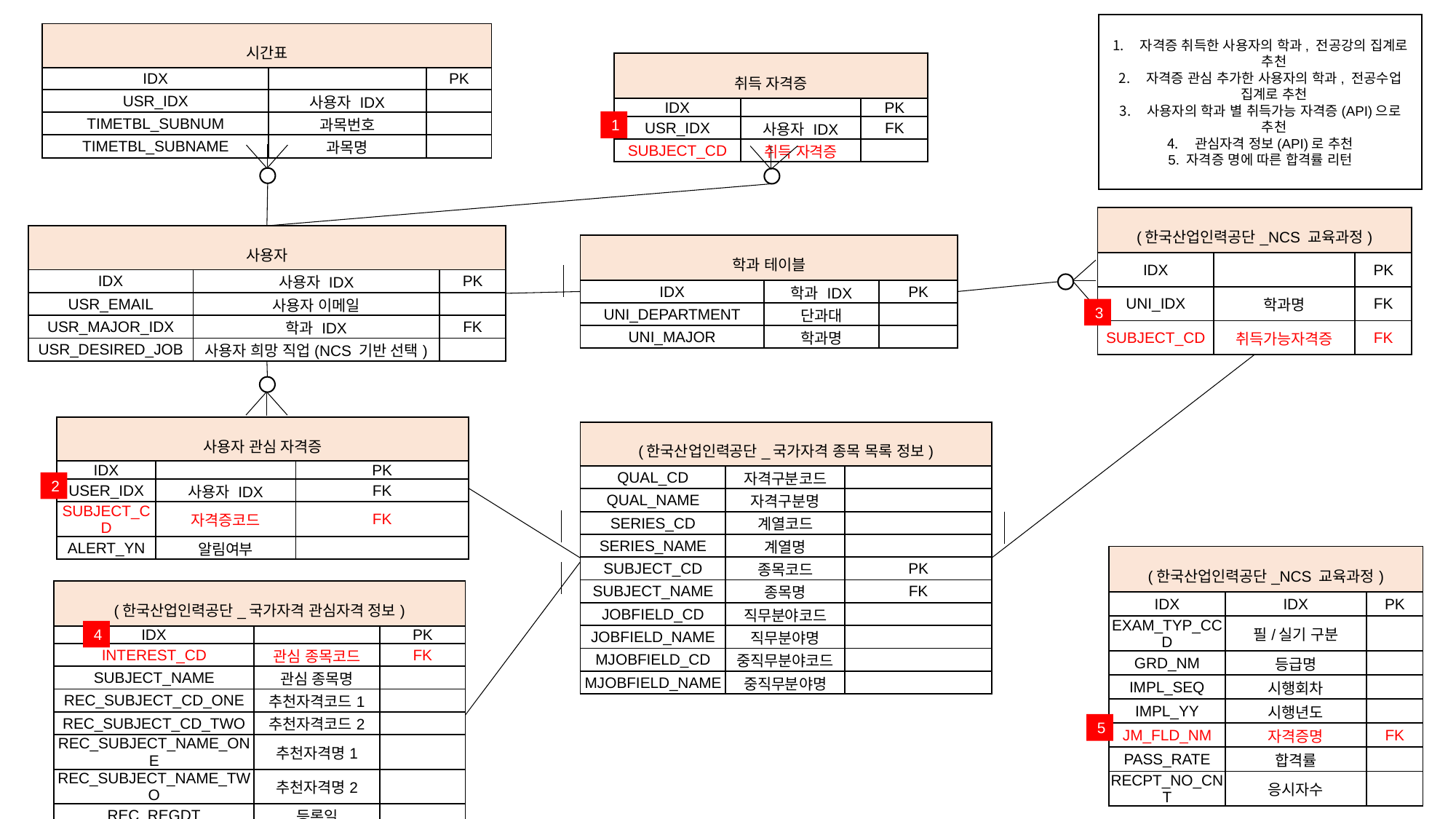

자격증 취득한 사용자의 학과, 전공강의 집계로 추천
자격증 관심 추가한 사용자의 학과, 전공수업 집계로 추천
사용자의 학과 별 취득가능 자격증(API)으로 추천
관심자격 정보(API)로 추천
5. 자격증 명에 따른 합격률 리턴
| 시간표 |  |  |
| --- | --- | --- |
| IDX |  | PK |
| USR\_IDX | 사용자 IDX |  |
| TIMETBL\_SUBNUM | 과목번호 |  |
| TIMETBL\_SUBNAME | 과목명 |  |
| 취득 자격증 |  |  |
| --- | --- | --- |
| IDX |  | PK |
| USR\_IDX | 사용자 IDX | FK |
| SUBJECT\_CD | 취득 자격증 |  |
1

| (한국산업인력공단\_NCS 교육과정) |  |  |
| --- | --- | --- |
| IDX |  | PK |
| UNI\_IDX | 학과명 | FK |
| SUBJECT\_CD | 취득가능자격증 | FK |
| 사용자 |  |  |
| --- | --- | --- |
| IDX | 사용자 IDX | PK |
| USR\_EMAIL | 사용자 이메일 |  |
| USR\_MAJOR\_IDX | 학과 IDX | FK |
| USR\_DESIRED\_JOB | 사용자 희망 직업(NCS 기반 선택) |  |
| 학과 테이블 |  |  |
| --- | --- | --- |
| IDX | 학과 IDX | PK |
| UNI\_DEPARTMENT | 단과대 |  |
| UNI\_MAJOR | 학과명 |  |

3

| 사용자 관심 자격증 |  |  |
| --- | --- | --- |
| IDX |  | PK |
| USER\_IDX | 사용자 IDX | FK |
| SUBJECT\_CD | 자격증코드 | FK |
| ALERT\_YN | 알림여부 |  |
| (한국산업인력공단\_국가자격 종목 목록 정보) |  |  |
| --- | --- | --- |
| QUAL\_CD | 자격구분코드 |  |
| QUAL\_NAME | 자격구분명 |  |
| SERIES\_CD | 계열코드 |  |
| SERIES\_NAME | 계열명 |  |
| SUBJECT\_CD | 종목코드 | PK |
| SUBJECT\_NAME | 종목명 | FK |
| JOBFIELD\_CD | 직무분야코드 |  |
| JOBFIELD\_NAME | 직무분야명 |  |
| MJOBFIELD\_CD | 중직무분야코드 |  |
| MJOBFIELD\_NAME | 중직무분야명 |  |
2
| (한국산업인력공단\_NCS 교육과정) |  |  |
| --- | --- | --- |
| IDX | IDX | PK |
| EXAM\_TYP\_CCD | 필/실기 구분 |  |
| GRD\_NM | 등급명 |  |
| IMPL\_SEQ | 시행회차 |  |
| IMPL\_YY | 시행년도 |  |
| JM\_FLD\_NM | 자격증명 | FK |
| PASS\_RATE | 합격률 |  |
| RECPT\_NO\_CNT | 응시자수 |  |
| (한국산업인력공단\_국가자격 관심자격 정보) |  |  |
| --- | --- | --- |
| IDX |  | PK |
| INTEREST\_CD | 관심 종목코드 | FK |
| SUBJECT\_NAME | 관심 종목명 |  |
| REC\_SUBJECT\_CD\_ONE | 추천자격코드1 |  |
| REC\_SUBJECT\_CD\_TWO | 추천자격코드2 |  |
| REC\_SUBJECT\_NAME\_ONE | 추천자격명1 |  |
| REC\_SUBJECT\_NAME\_TWO | 추천자격명2 |  |
| REC\_REGDT | 등록일 |  |
| REC\_MODDT | 수정일 |  |
4
5